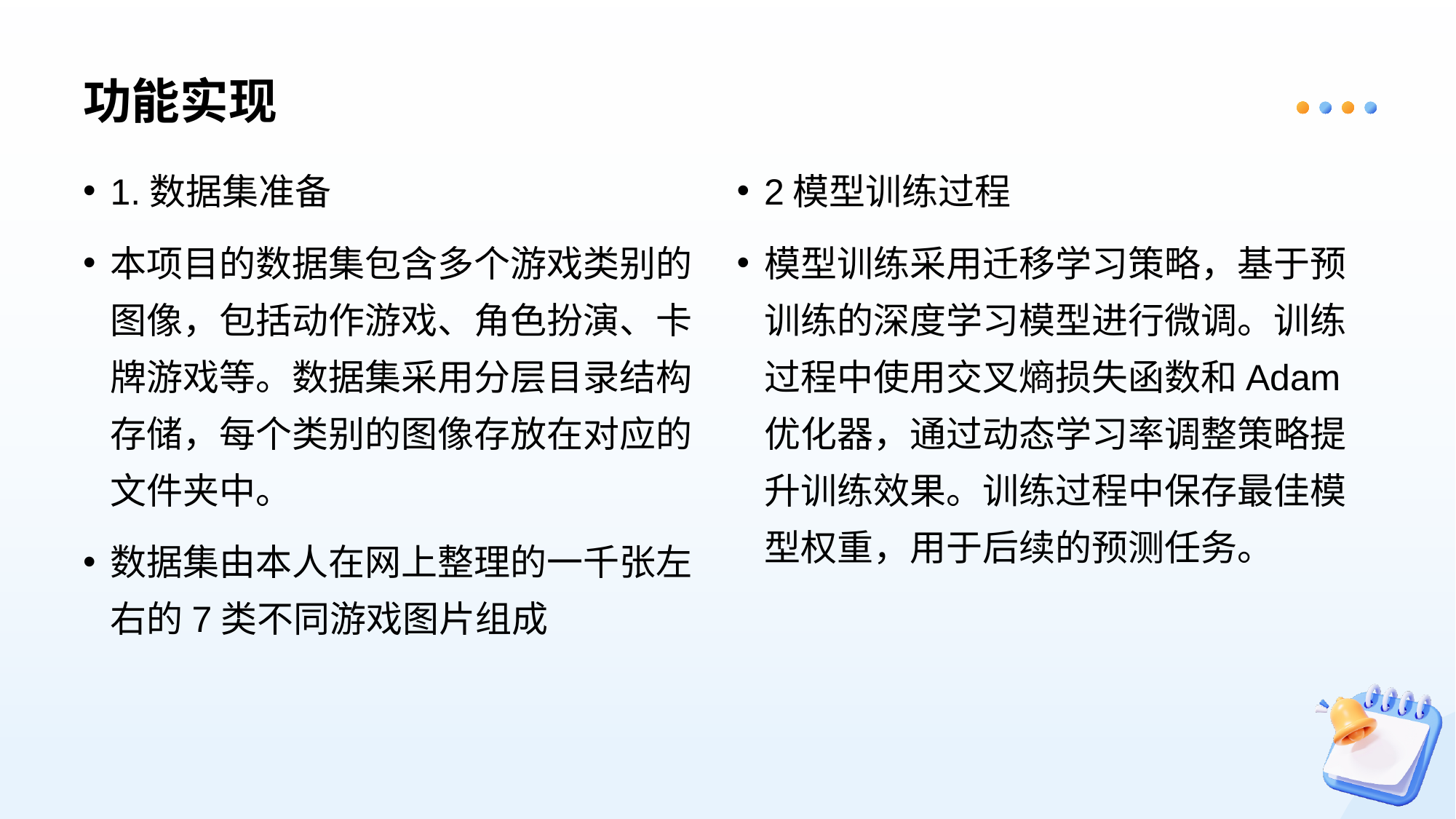

# 功能实现
1.数据集准备
本项目的数据集包含多个游戏类别的图像，包括动作游戏、角色扮演、卡牌游戏等。数据集采用分层目录结构存储，每个类别的图像存放在对应的文件夹中。
数据集由本人在网上整理的一千张左右的7类不同游戏图片组成
2模型训练过程
模型训练采用迁移学习策略，基于预训练的深度学习模型进行微调。训练过程中使用交叉熵损失函数和Adam优化器，通过动态学习率调整策略提升训练效果。训练过程中保存最佳模型权重，用于后续的预测任务。